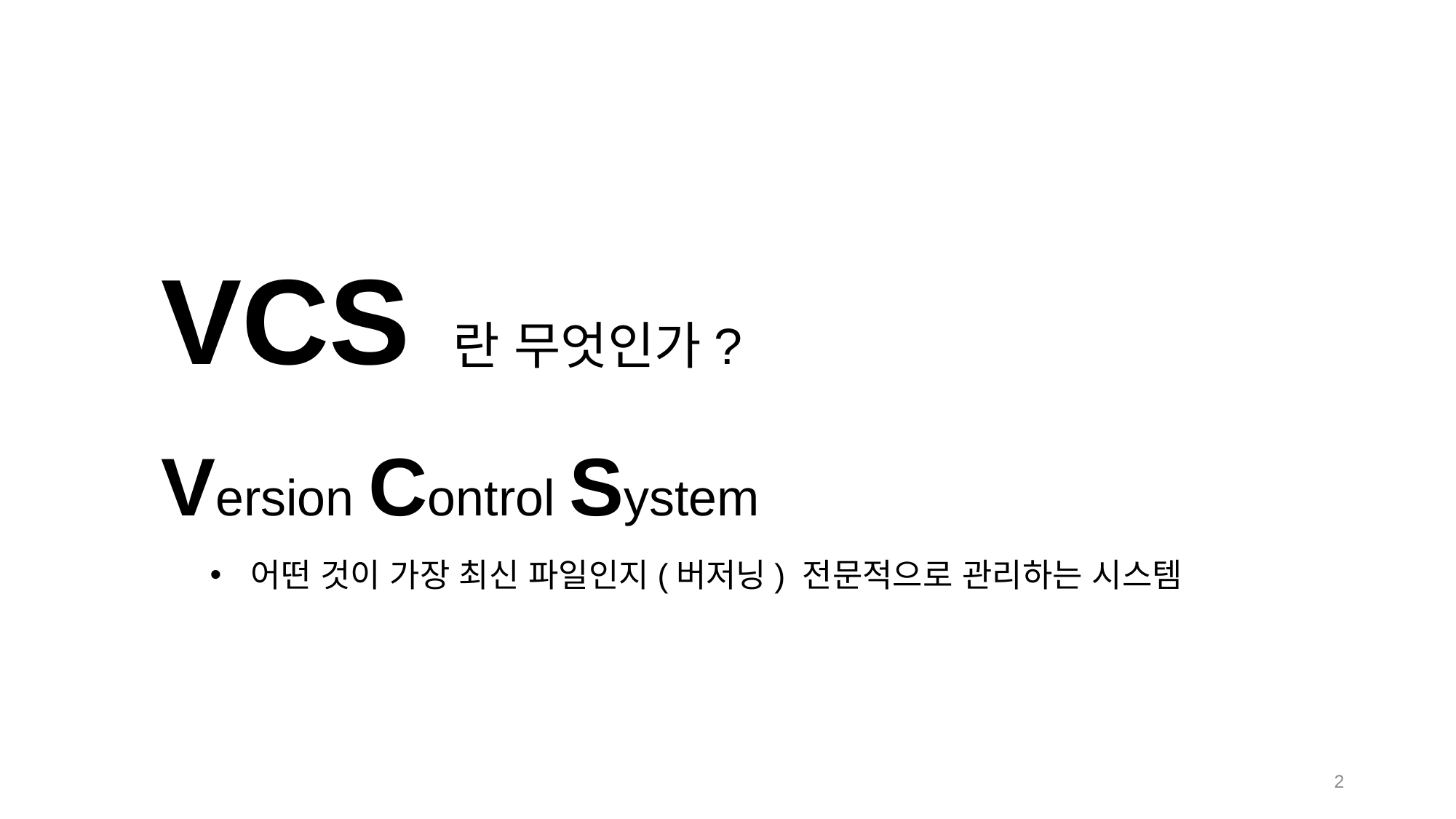

# VCS 란 무엇인가? Version Control System
어떤 것이 가장 최신 파일인지(버저닝) 전문적으로 관리하는 시스템

2